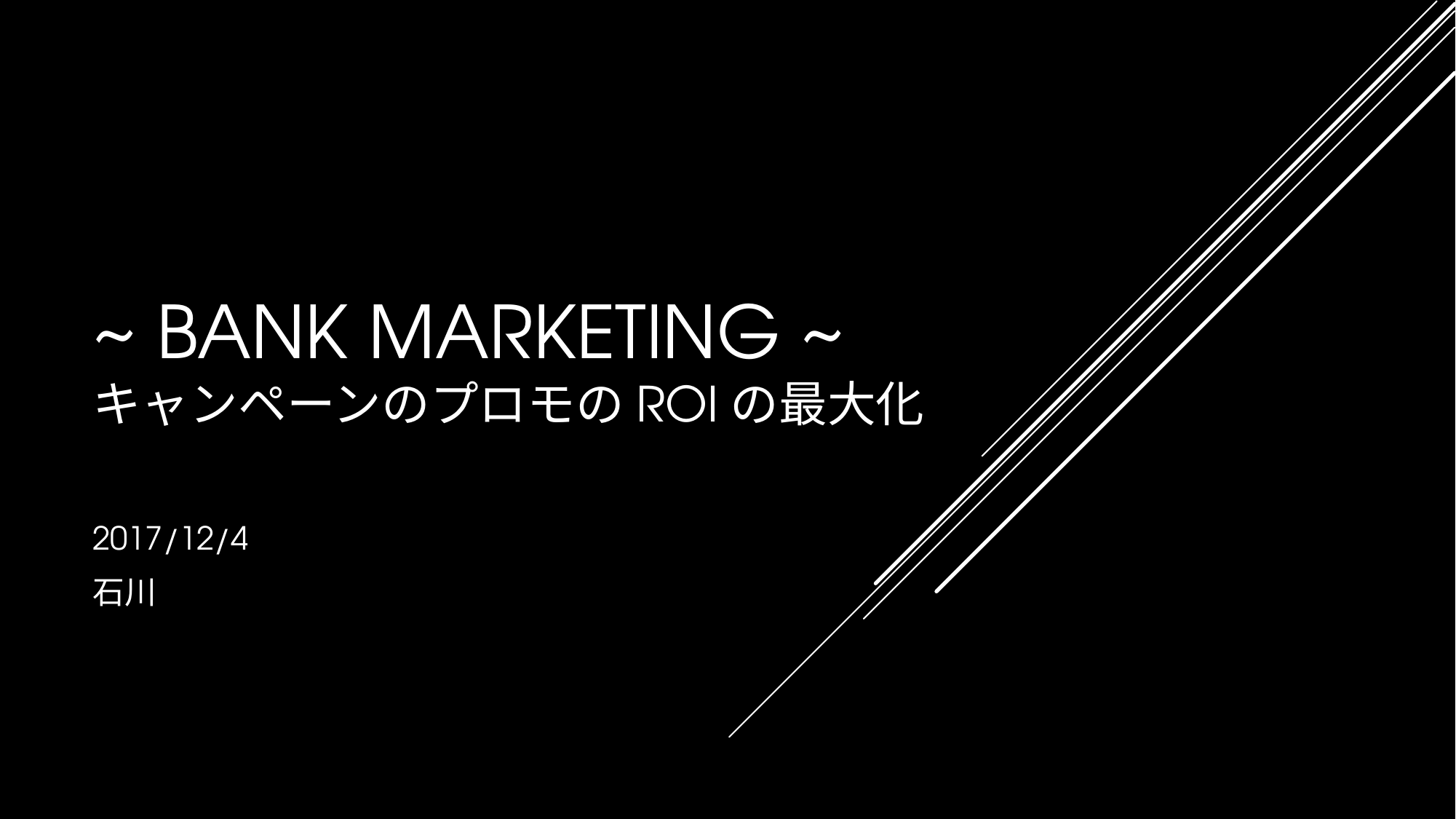

# ~ Bank Marketing ~ キャンペーンのプロモのROIの最大化

2017/12/4
石川